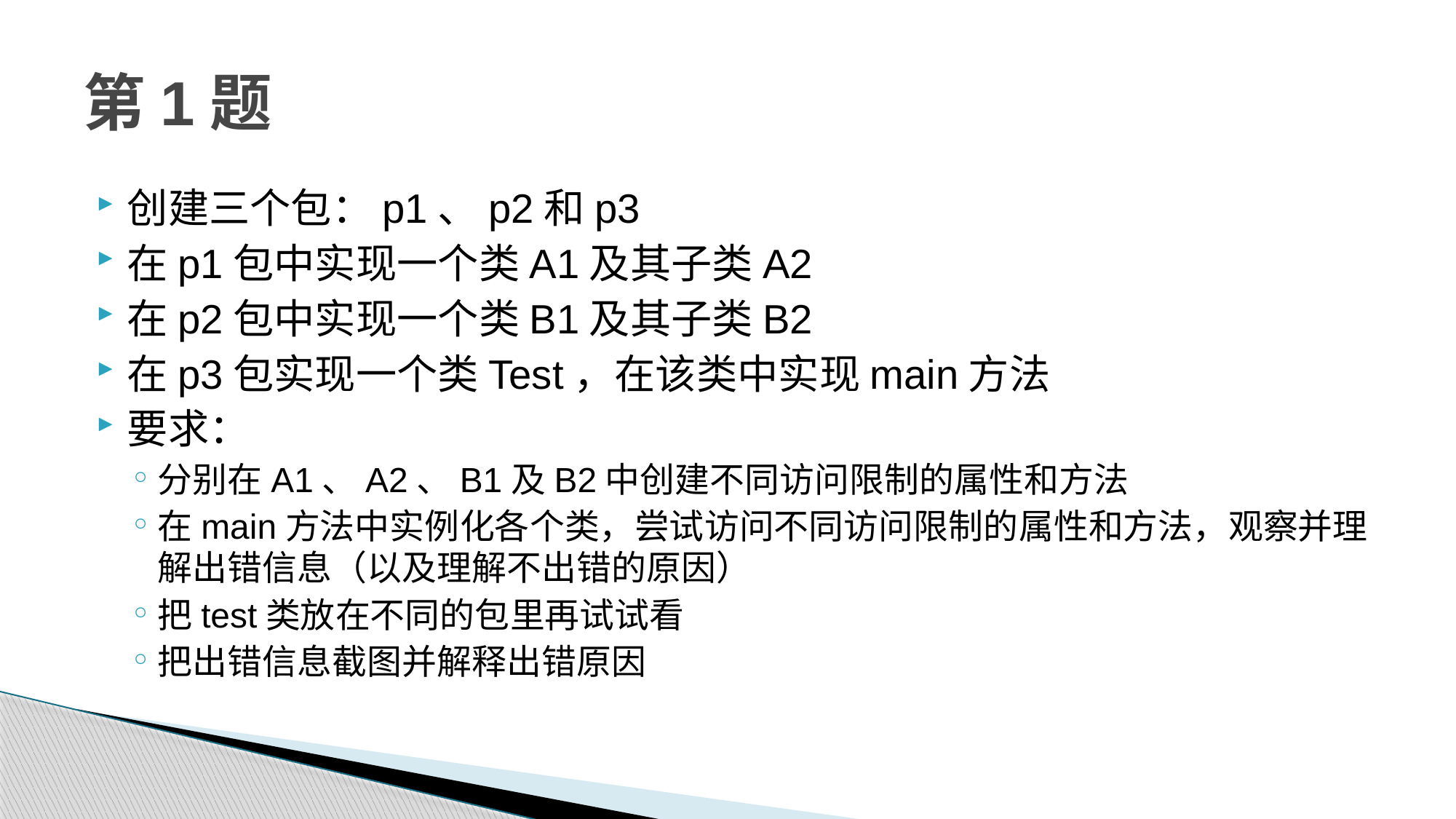

# 第1题
创建三个包：p1、p2和p3
在p1包中实现一个类A1及其子类A2
在p2包中实现一个类B1及其子类B2
在p3包实现一个类Test，在该类中实现main方法
要求：
分别在A1、A2、B1及B2中创建不同访问限制的属性和方法
在main方法中实例化各个类，尝试访问不同访问限制的属性和方法，观察并理解出错信息（以及理解不出错的原因）
把test类放在不同的包里再试试看
把出错信息截图并解释出错原因